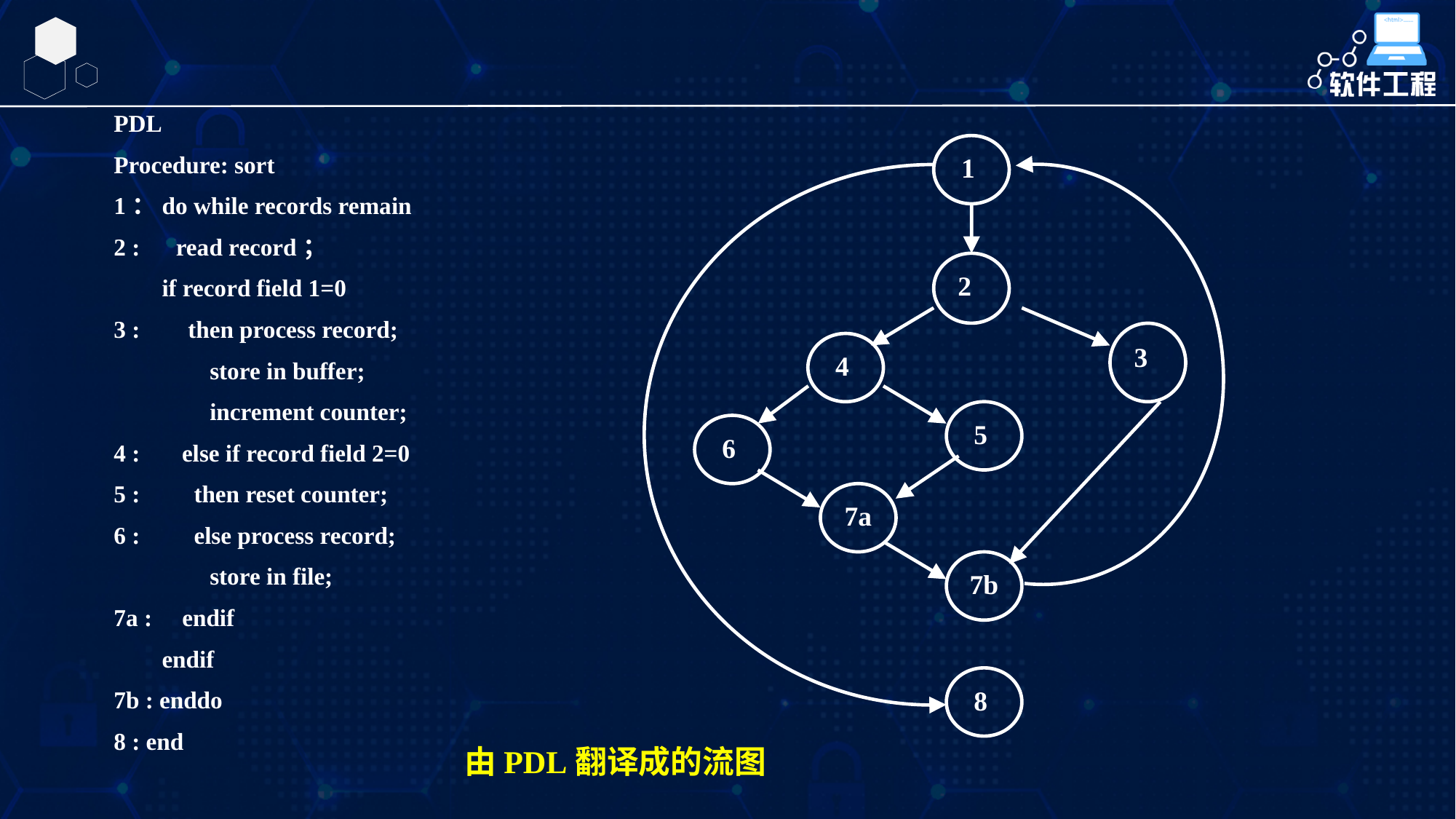

PDL
Procedure: sort
1：do while records remain
2 :      read record；
        if record field 1=0
3 :        then process record;
                store in buffer;
                increment counter;
4 :       else if record field 2=0
5 :         then reset counter;
6 :         else process record;
                store in file;
7a :     endif
        endif
7b : enddo
8 : end
1

2

3
4

5

6

7a

7b
8
由PDL翻译成的流图